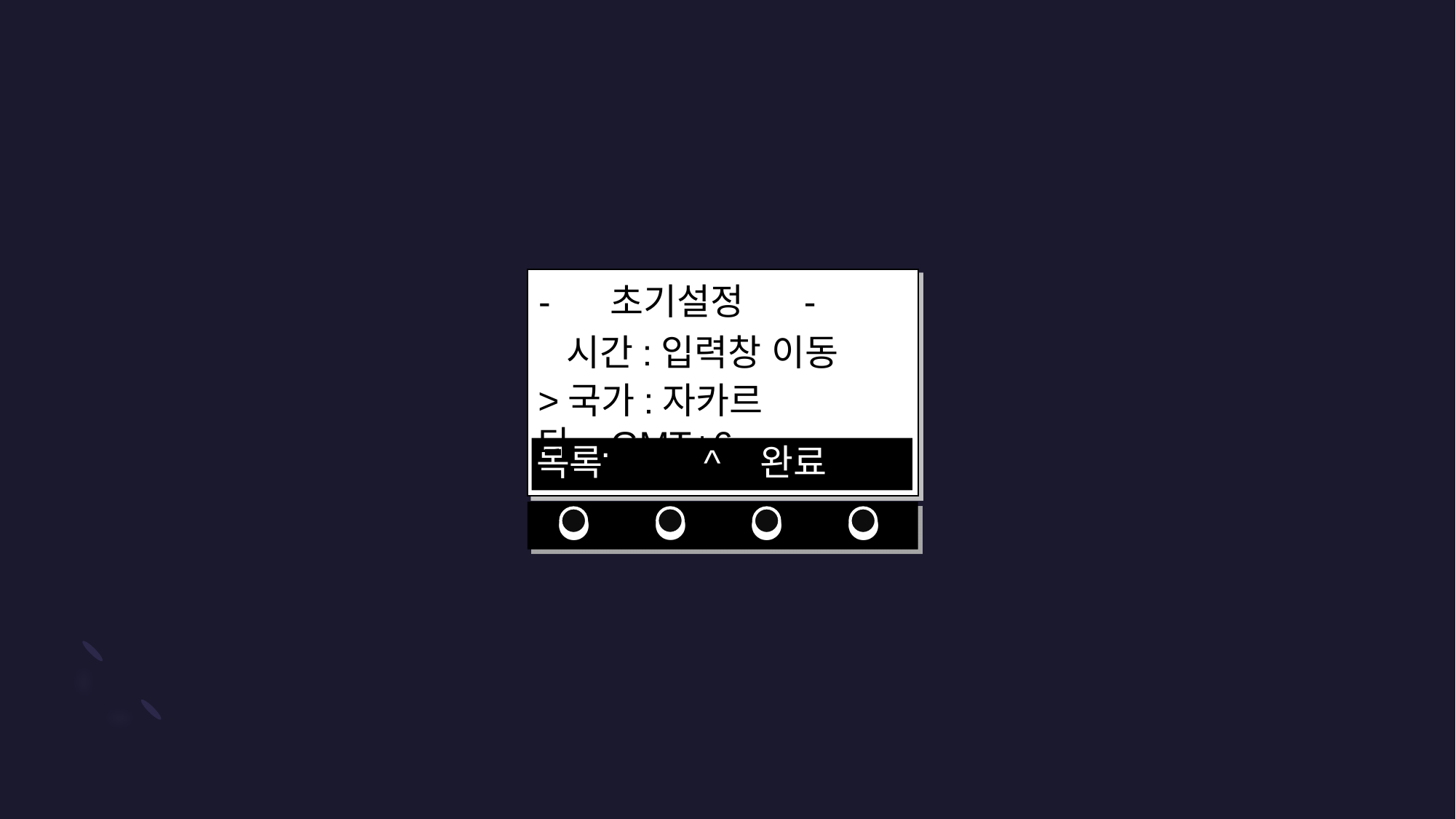

-     초기설정     -
 시간:입력창 이동
>국가:자카르타  .GMT+6

목록         ^   완료